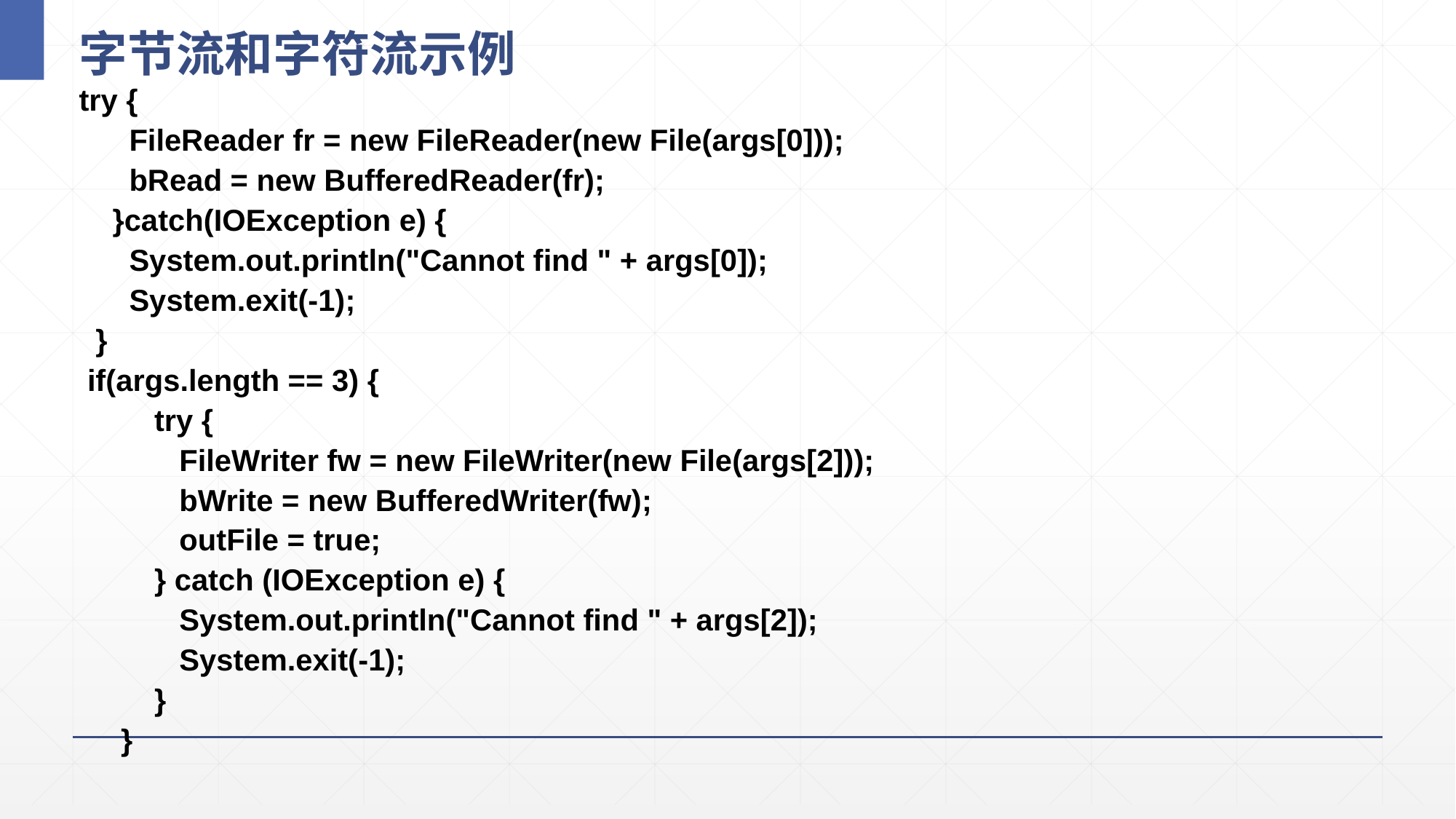

# 字节流和字符流示例
try {
      FileReader fr = new FileReader(new File(args[0]));
      bRead = new BufferedReader(fr);
    }catch(IOException e) {
      System.out.println("Cannot find " + args[0]);
      System.exit(-1);
  }
 if(args.length == 3) {
         try {
            FileWriter fw = new FileWriter(new File(args[2]));
            bWrite = new BufferedWriter(fw);
            outFile = true;
         } catch (IOException e) {
            System.out.println("Cannot find " + args[2]);
            System.exit(-1);
         }
     }